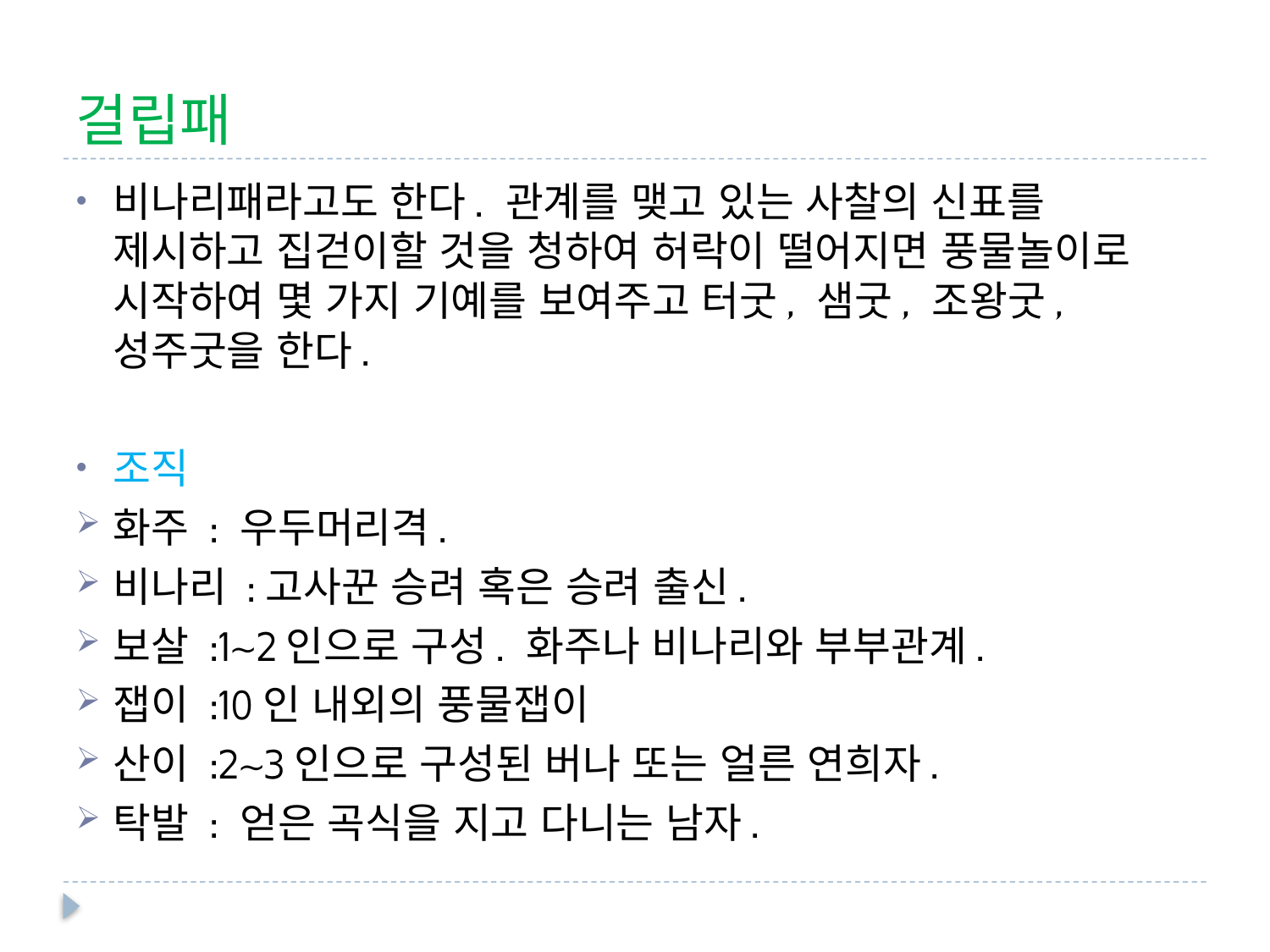

# 걸립패
비나리패라고도 한다. 관계를 맺고 있는 사찰의 신표를 제시하고 집걷이할 것을 청하여 허락이 떨어지면 풍물놀이로 시작하여 몇 가지 기예를 보여주고 터굿, 샘굿, 조왕굿, 성주굿을 한다.

조직
화주 : 우두머리격.
비나리 :고사꾼 승려 혹은 승려 출신.
보살 :1~2인으로 구성. 화주나 비나리와 부부관계.
잽이 :10인 내외의 풍물잽이
산이 :2~3인으로 구성된 버나 또는 얼른 연희자.
탁발 : 얻은 곡식을 지고 다니는 남자.